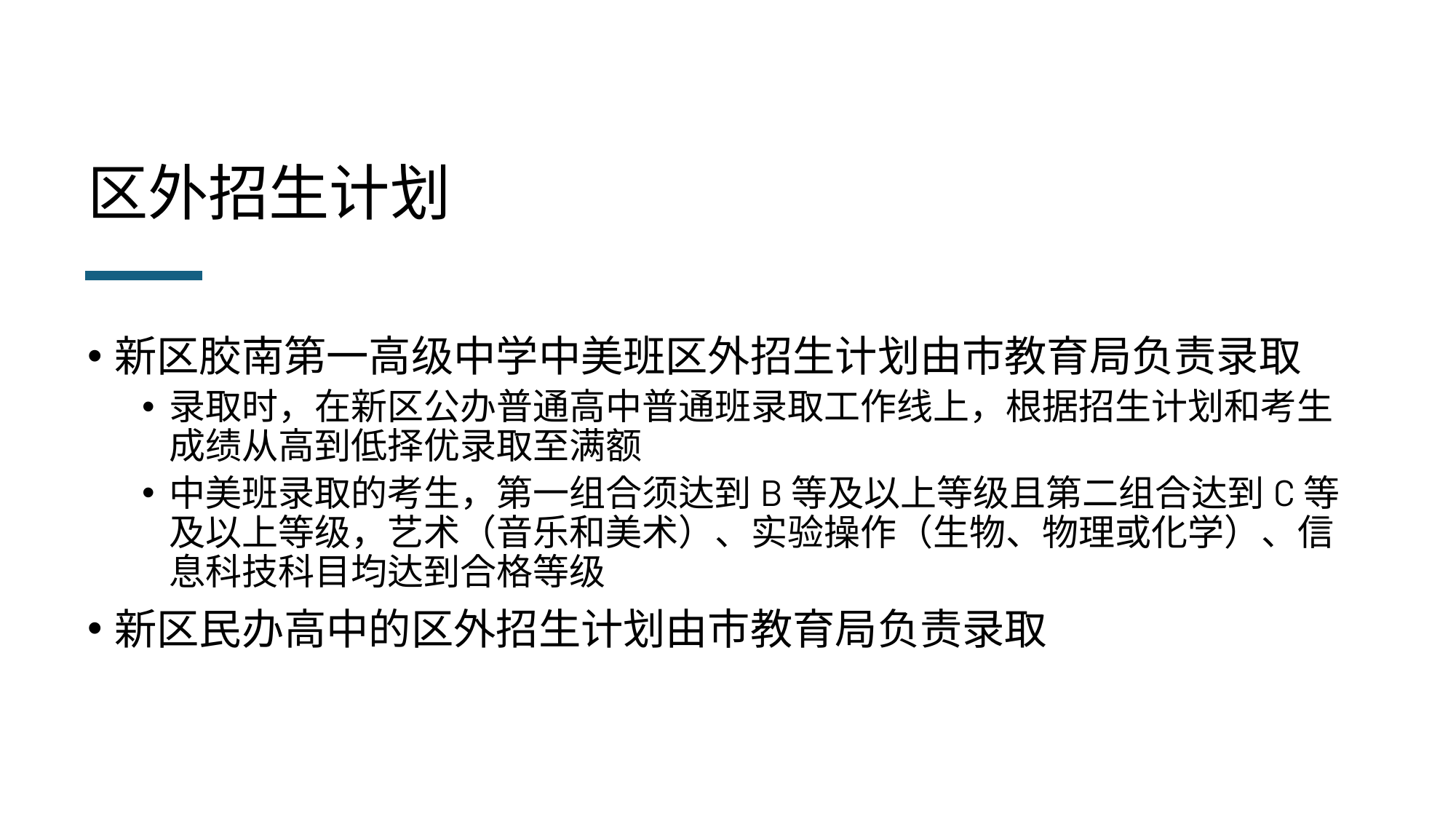

# 区外招生计划
新区胶南第一高级中学中美班区外招生计划由市教育局负责录取
录取时，在新区公办普通高中普通班录取工作线上，根据招生计划和考生成绩从高到低择优录取至满额
中美班录取的考生，第一组合须达到B等及以上等级且第二组合达到C等及以上等级，艺术（音乐和美术）、实验操作（生物、物理或化学）、信息科技科目均达到合格等级
新区民办高中的区外招生计划由市教育局负责录取